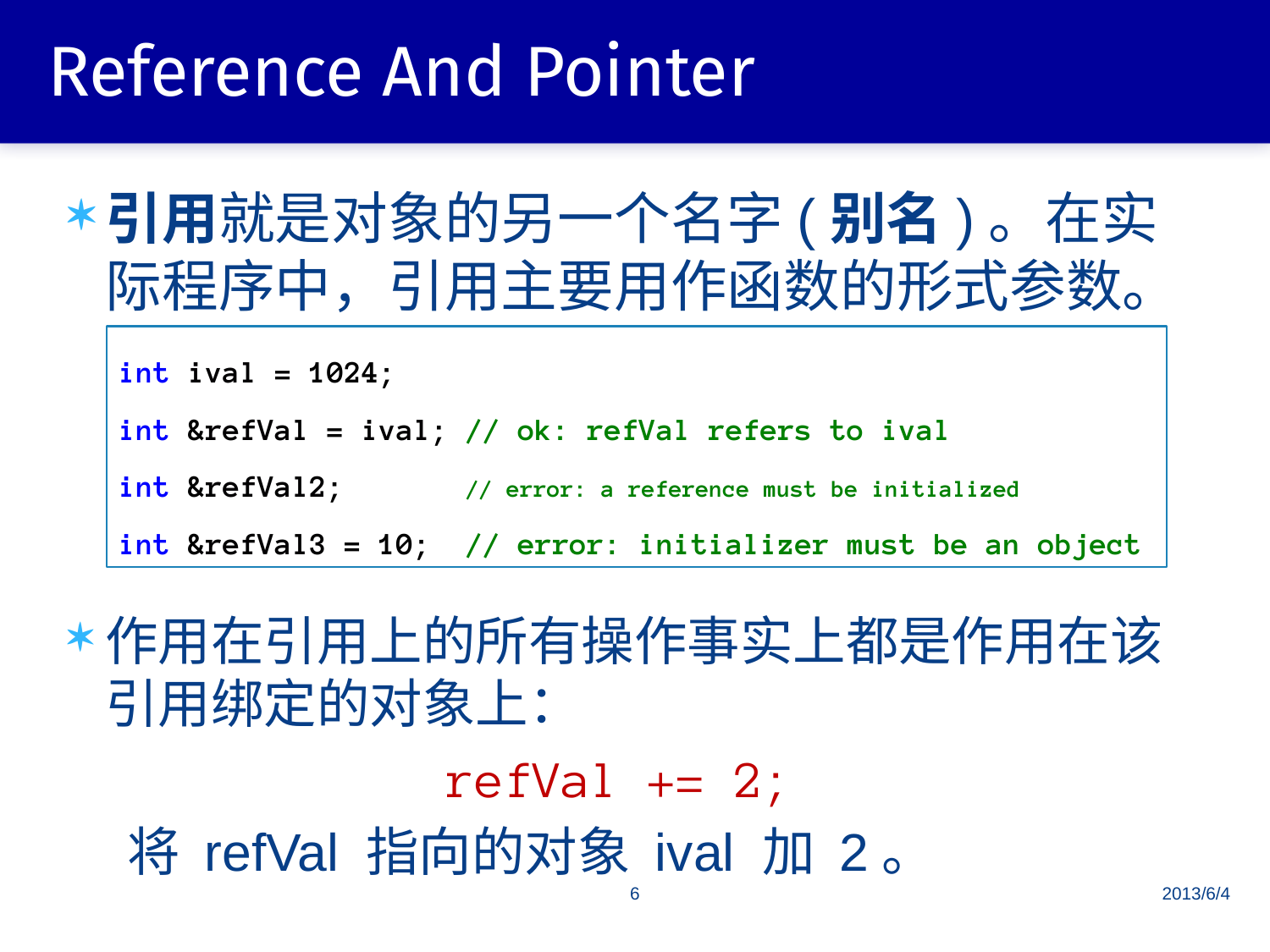

# Reference And Pointer
引用就是对象的另一个名字(别名)。在实际程序中，引用主要用作函数的形式参数。

int ival = 1024;
int &refVal = ival; // ok: refVal refers to ival
int &refVal2;       // error: a reference must be initialized
int &refVal3 = 10;  // error: initializer must be an object
作用在引用上的所有操作事实上都是作用在该引用绑定的对象上：
refVal += 2;
    将 refVal 指向的对象 ival 加 2。
6
2013/6/4